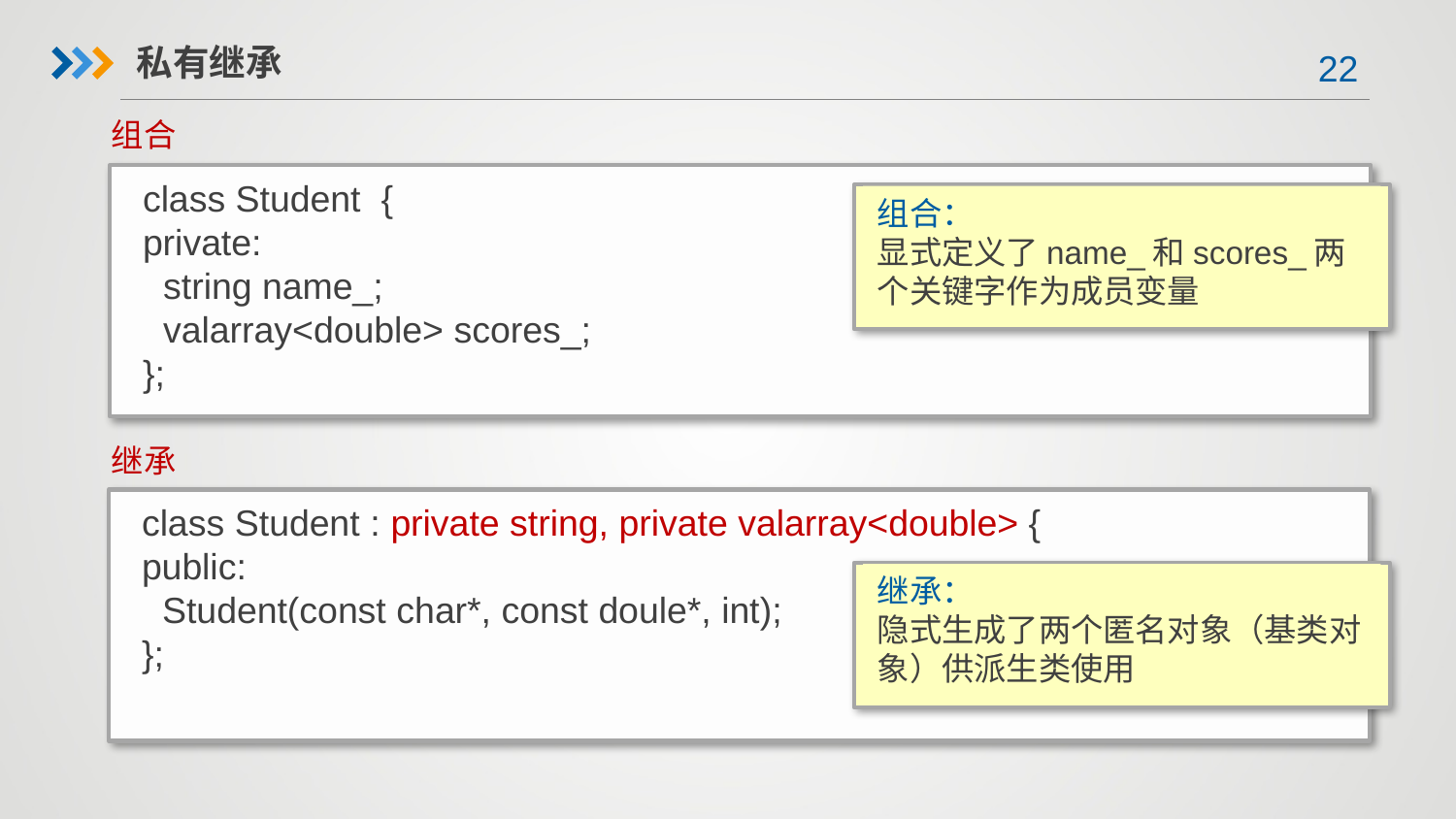

私有继承
组合

class Student  {
private:
  string name_;
  valarray<double> scores_;
};

组合：
显式定义了name_和scores_两个关键字作为成员变量
继承

class Student : private string, private valarray<double> {
public:
  Student(const char*, const doule*, int);
};

继承：
隐式生成了两个匿名对象（基类对象）供派生类使用